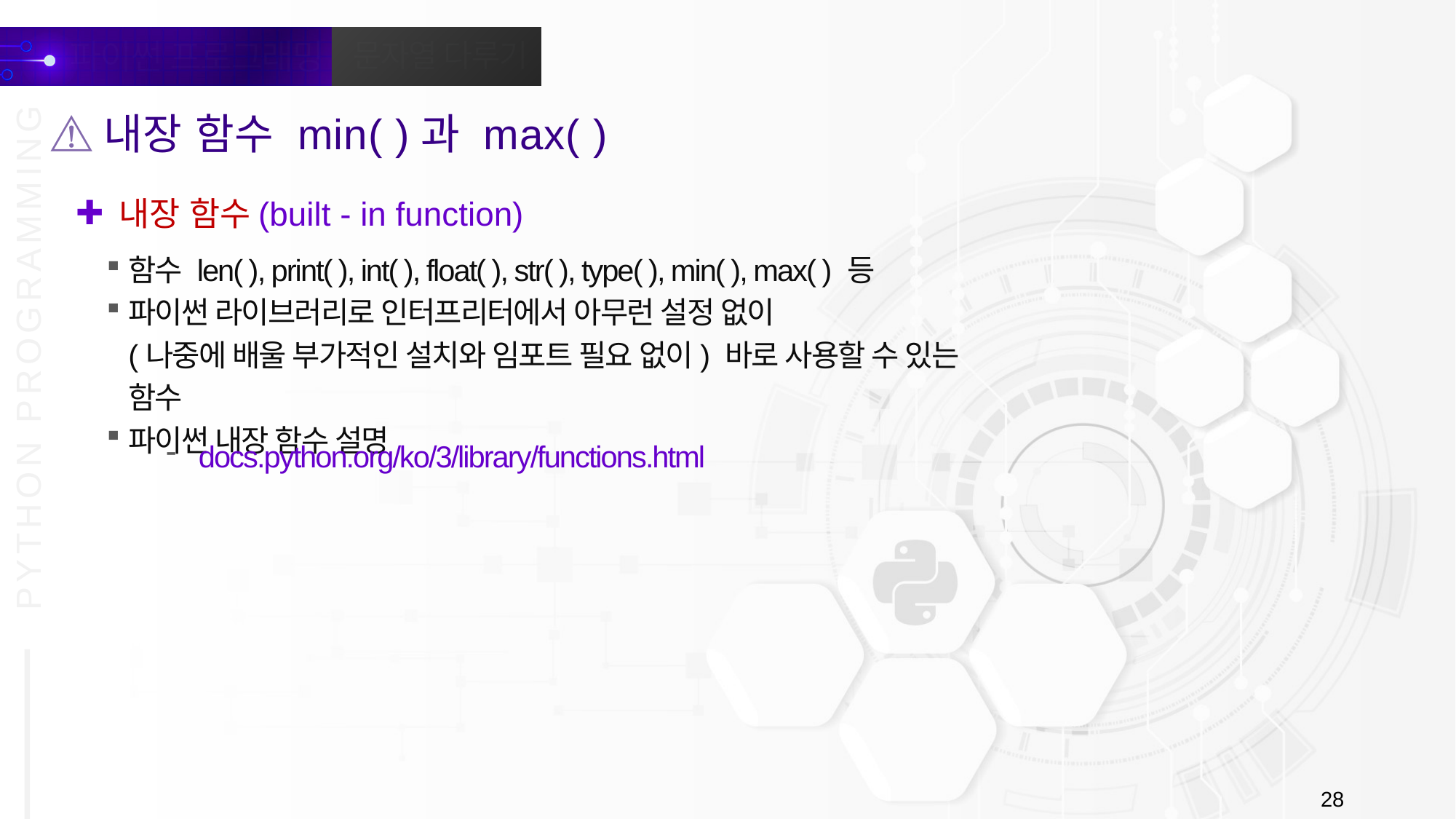

내장 함수 min( )과 max( )
내장 함수(built - in function)
함수 len( ), print( ), int( ), float( ), str( ), type( ), min( ), max( ) 등
파이썬 라이브러리로 인터프리터에서 아무런 설정 없이
(나중에 배울 부가적인 설치와 임포트 필요 없이) 바로 사용할 수 있는 함수
파이썬 내장 함수 설명
docs.python.org/ko/3/library/functions.html
28